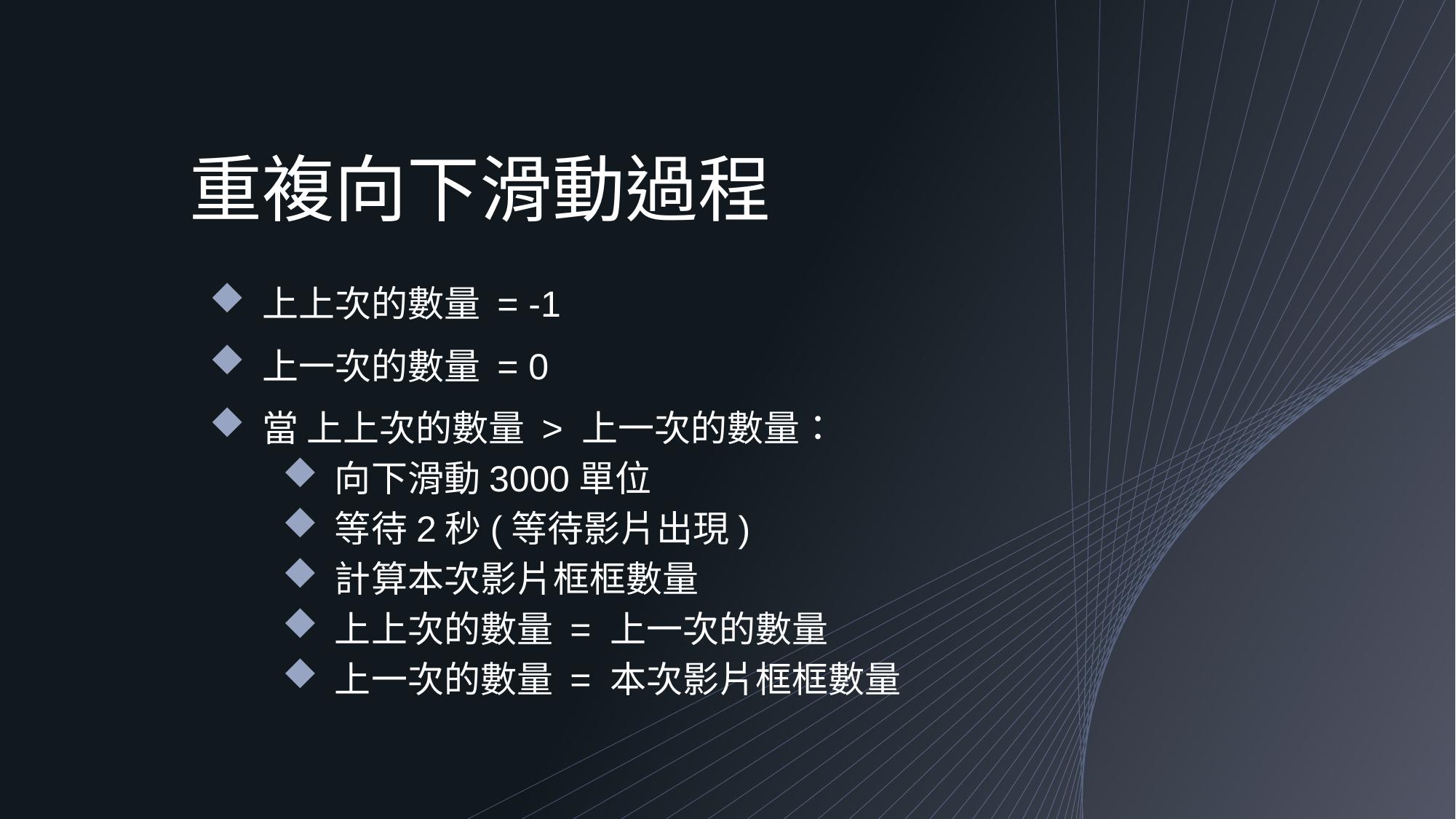

# 重複向下滑動過程
上上次的數量 = -1
上一次的數量 = 0
當 上上次的數量 > 上一次的數量：
向下滑動3000單位
等待2秒(等待影片出現)
計算本次影片框框數量
上上次的數量 = 上一次的數量
上一次的數量 = 本次影片框框數量